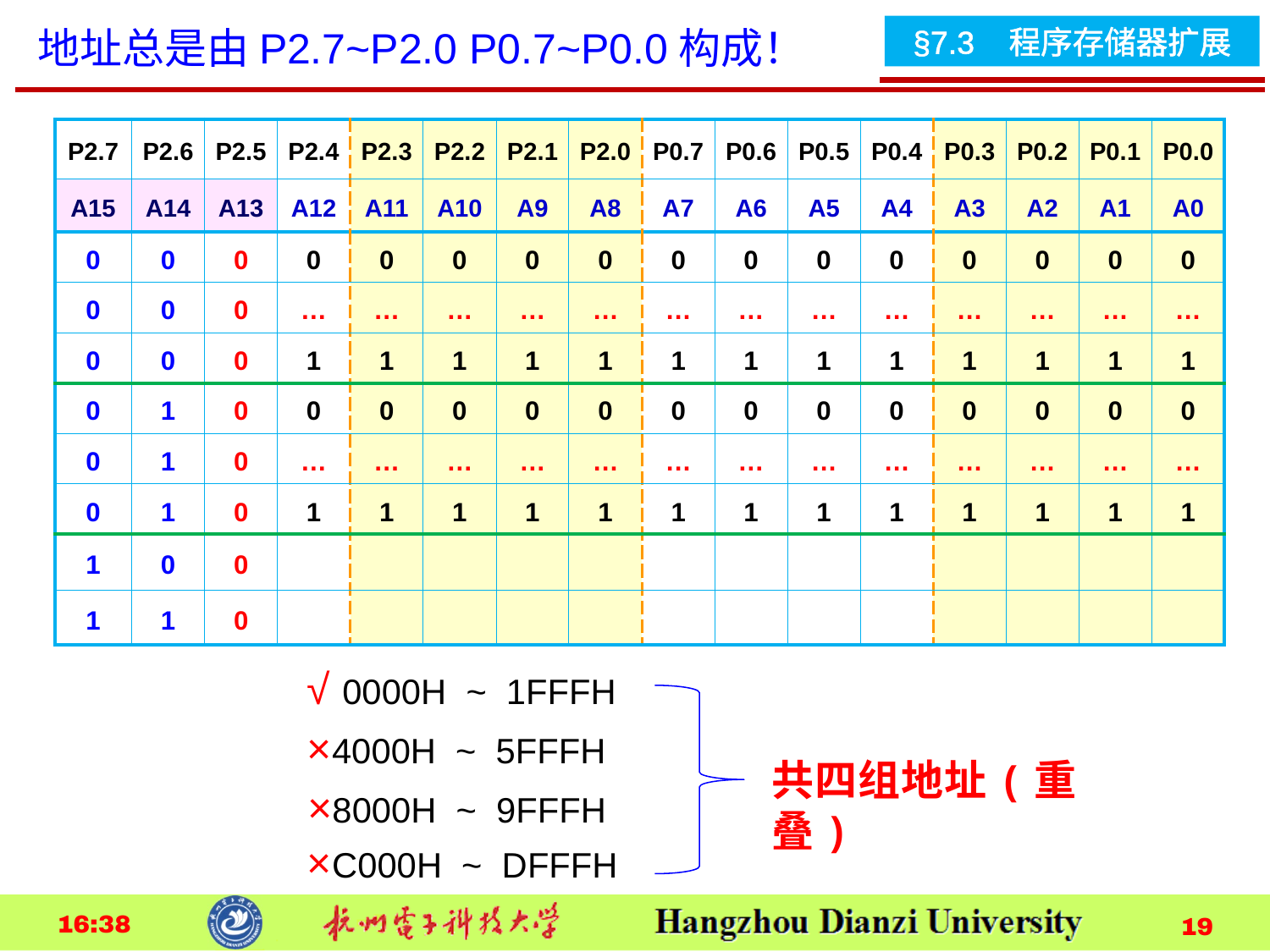

地址总是由P2.7~P2.0 P0.7~P0.0构成！
| P2.7 | P2.6 | P2.5 | P2.4 | P2.3 | P2.2 | P2.1 | P2.0 | P0.7 | P0.6 | P0.5 | P0.4 | P0.3 | P0.2 | P0.1 | P0.0 |
| --- | --- | --- | --- | --- | --- | --- | --- | --- | --- | --- | --- | --- | --- | --- | --- |
| A15 | A14 | A13 | A12 | A11 | A10 | A9 | A8 | A7 | A6 | A5 | A4 | A3 | A2 | A1 | A0 |
| 0 | 0 | 0 | 0 | 0 | 0 | 0 | 0 | 0 | 0 | 0 | 0 | 0 | 0 | 0 | 0 |
| --- | --- | --- | --- | --- | --- | --- | --- | --- | --- | --- | --- | --- | --- | --- | --- |
| 0 | 0 | 0 | … | … | … | … | … | … | … | … | … | … | … | … | … |
| 0 | 0 | 0 | 1 | 1 | 1 | 1 | 1 | 1 | 1 | 1 | 1 | 1 | 1 | 1 | 1 |
| 0 | 1 | 0 | 0 | 0 | 0 | 0 | 0 | 0 | 0 | 0 | 0 | 0 | 0 | 0 | 0 |
| 0 | 1 | 0 | … | … | … | … | … | … | … | … | … | … | … | … | … |
| 0 | 1 | 0 | 1 | 1 | 1 | 1 | 1 | 1 | 1 | 1 | 1 | 1 | 1 | 1 | 1 |
| 1 | 0 | 0 |  |  |  |  |  |  |  |  |  |  |  |  |  |
| 1 | 1 | 0 |  |  |  |  |  |  |  |  |  |  |  |  |  |
√ 0000H  ~  1FFFH

×4000H  ~  5FFFH
共四组地址(重叠)
×8000H  ~  9FFFH
×C000H  ~  DFFFH